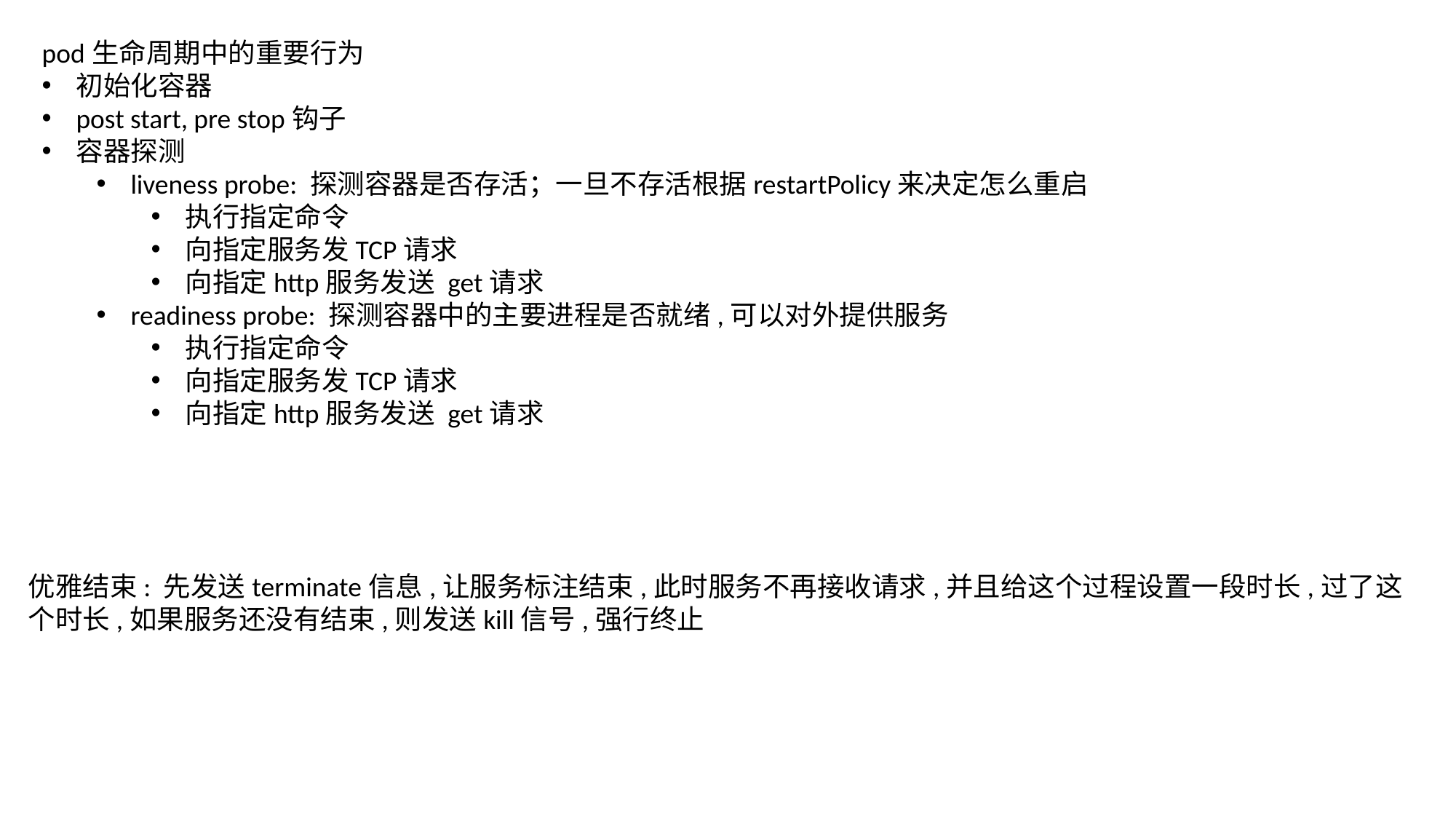

pod生命周期中的重要行为
初始化容器
post start, pre stop钩子
容器探测
liveness probe: 探测容器是否存活；一旦不存活根据restartPolicy来决定怎么重启
执行指定命令
向指定服务发TCP请求
向指定http服务发送 get请求
readiness probe: 探测容器中的主要进程是否就绪,可以对外提供服务
执行指定命令
向指定服务发TCP请求
向指定http服务发送 get请求
优雅结束: 先发送terminate信息,让服务标注结束,此时服务不再接收请求,并且给这个过程设置一段时长,过了这个时长,如果服务还没有结束,则发送kill信号,强行终止